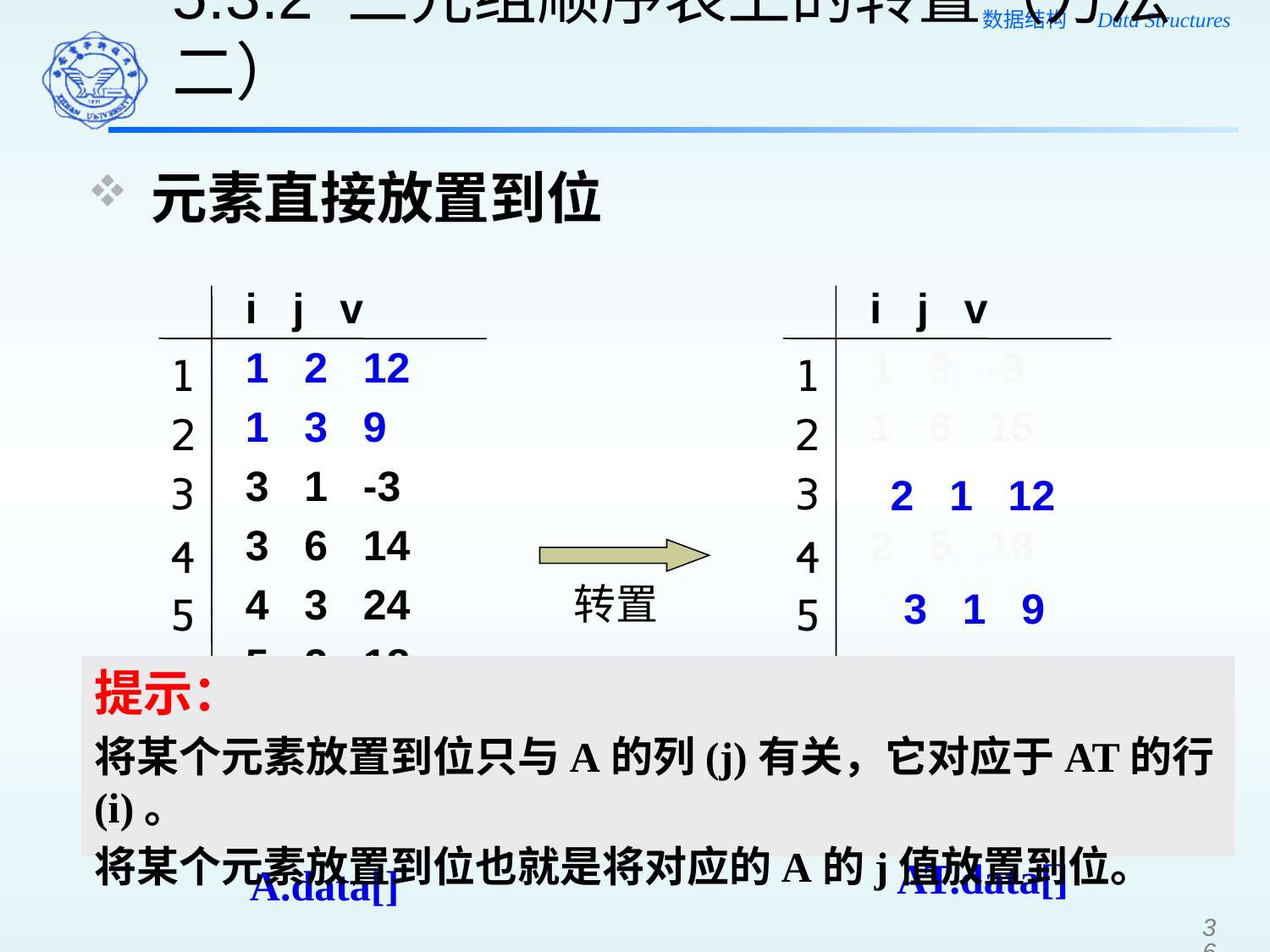

5.3.2 三元组顺序表上的转置（方法二）
元素直接放置到位
i   j   v
1   2   12
1   3   9
3   1   -3
3   6   14
4   3   24
5   2   18
6   1   15
6   4   -7

1
2
3
4
5
6
7
8
i   j   v
1   3   -3
1   6   15

2   5   18

3   4   24
4   6   -7
6   3   14

1
2
3
4
5
6
7
8
2   1   12

转置
3   1   9
提示：
将某个元素放置到位只与A的列(j)有关，它对应于AT的行(i)。
将某个元素放置到位也就是将对应的A的j值放置到位。
AT.data[]
A.data[]
36